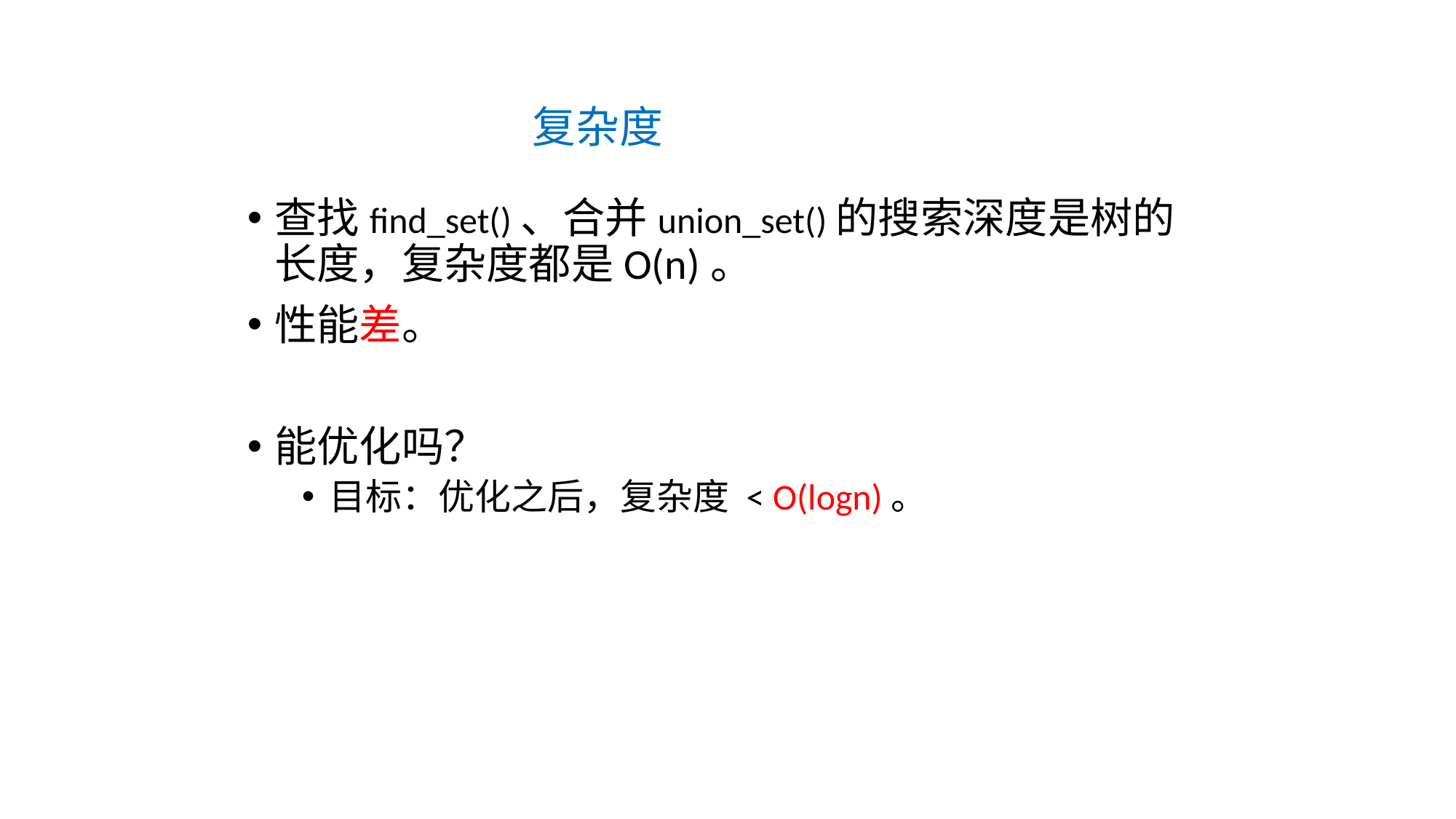

# 复杂度
查找find_set()、合并union_set()的搜索深度是树的长度，复杂度都是O(n)。
性能差。

能优化吗？
目标：优化之后，复杂度 < O(logn)。